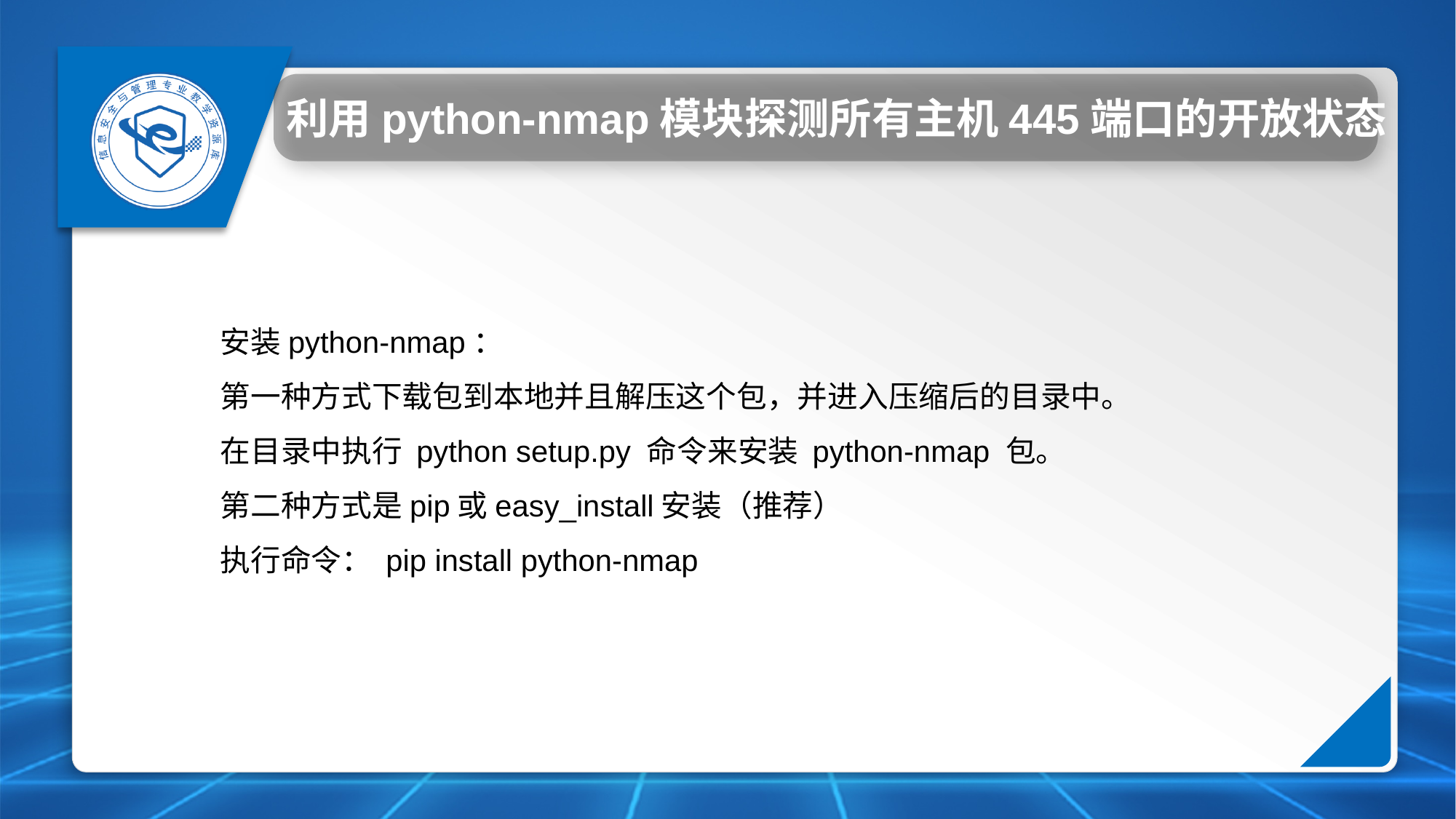

利用python-nmap模块探测所有主机445端口的开放状态
安装python-nmap：
第一种方式下载包到本地并且解压这个包，并进入压缩后的目录中。
在目录中执行 python setup.py 命令来安装 python-nmap 包。
第二种方式是pip或easy_install安装（推荐）
执行命令： pip install python-nmap